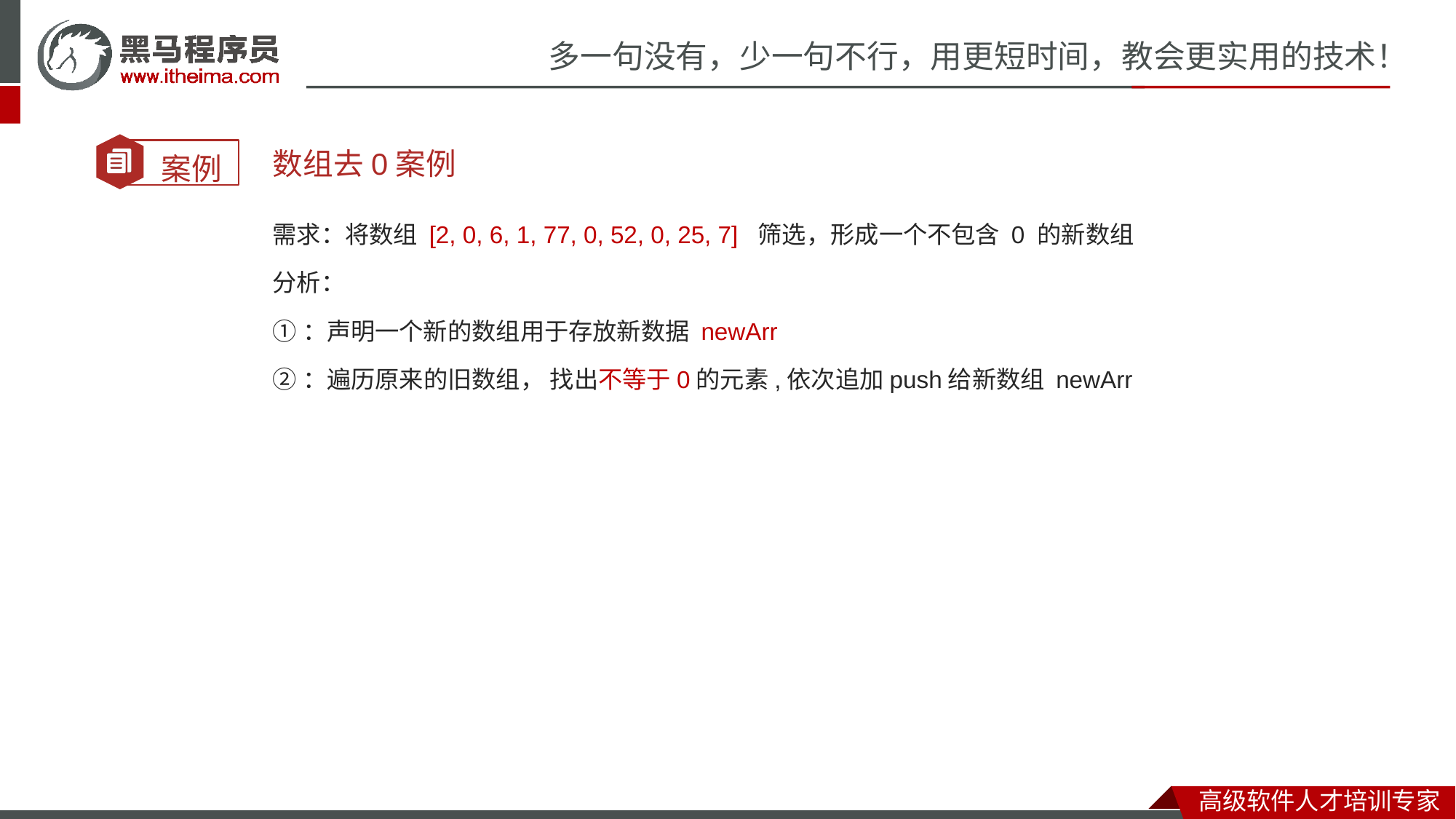

数组去0案例
需求：将数组 [2, 0, 6, 1, 77, 0, 52, 0, 25, 7]  筛选，形成一个不包含 0 的新数组
分析：
①：声明一个新的数组用于存放新数据 newArr
②：遍历原来的旧数组， 找出不等于0的元素,依次追加push给新数组 newArr